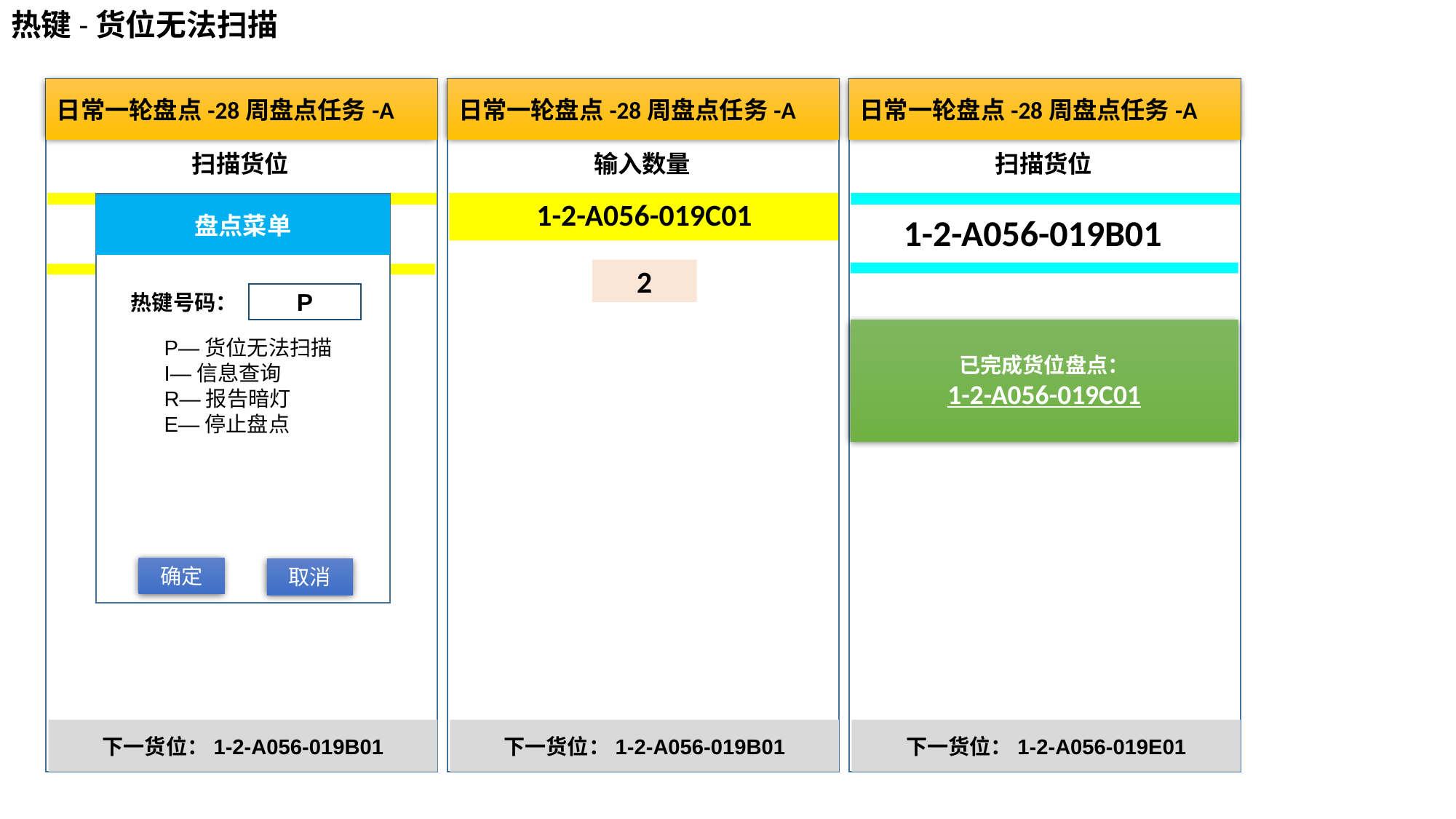

# 热键-货位无法扫描

日常一轮盘点-28周盘点任务-A

日常一轮盘点-28周盘点任务-A

日常一轮盘点-28周盘点任务-A
扫描货位
输入数量
扫描货位
1-2-A056-019C01

盘点菜单
热键号码：
P
P—货位无法扫描
I—信息查询
R—报告暗灯
E—停止盘点
确定
取消
1-2-A056-019C01
1-2-A056-019B01
2

已完成货位盘点：
1-2-A056-019C01
下一货位：1-2-A056-019B01
下一货位：1-2-A056-019B01
下一货位：1-2-A056-019E01